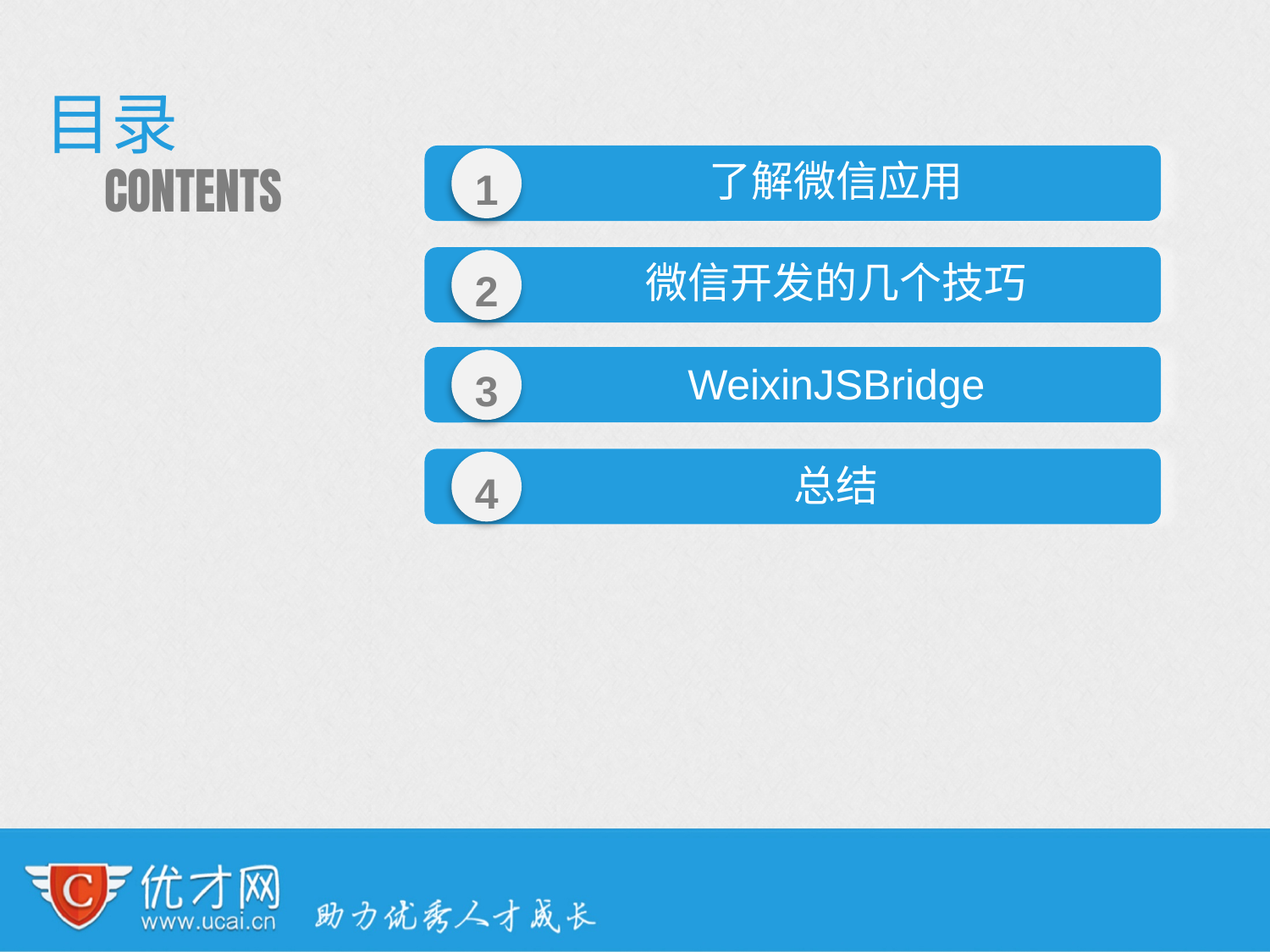

目录
 CONTENTS

1
了解微信应用

微信开发的几个技巧

WeixinJSBridge

总结

2

3

4